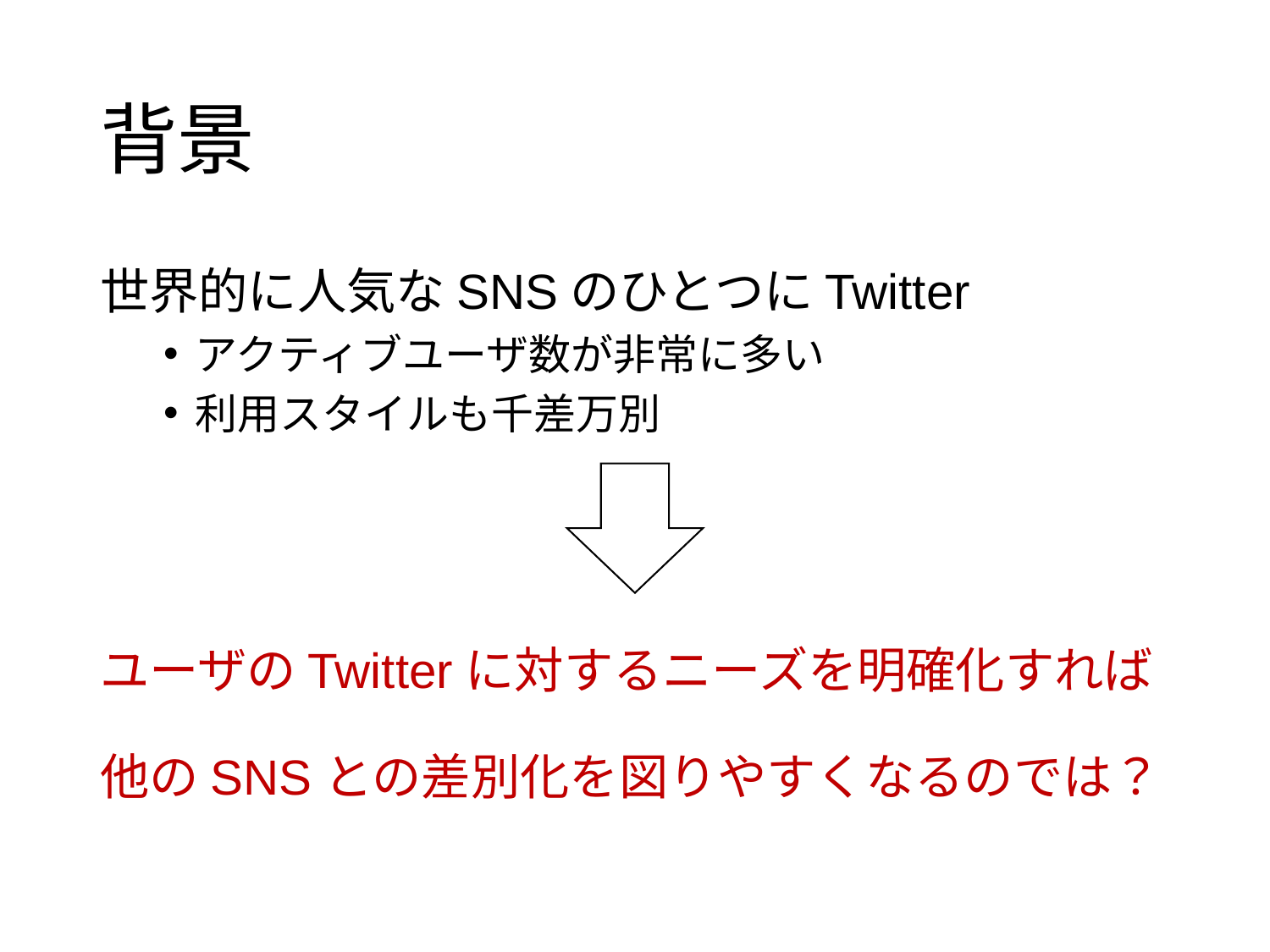

# 背景
世界的に人気なSNSのひとつにTwitter
アクティブユーザ数が非常に多い
利用スタイルも千差万別

ユーザのTwitterに対するニーズを明確化すれば
他のSNSとの差別化を図りやすくなるのでは？